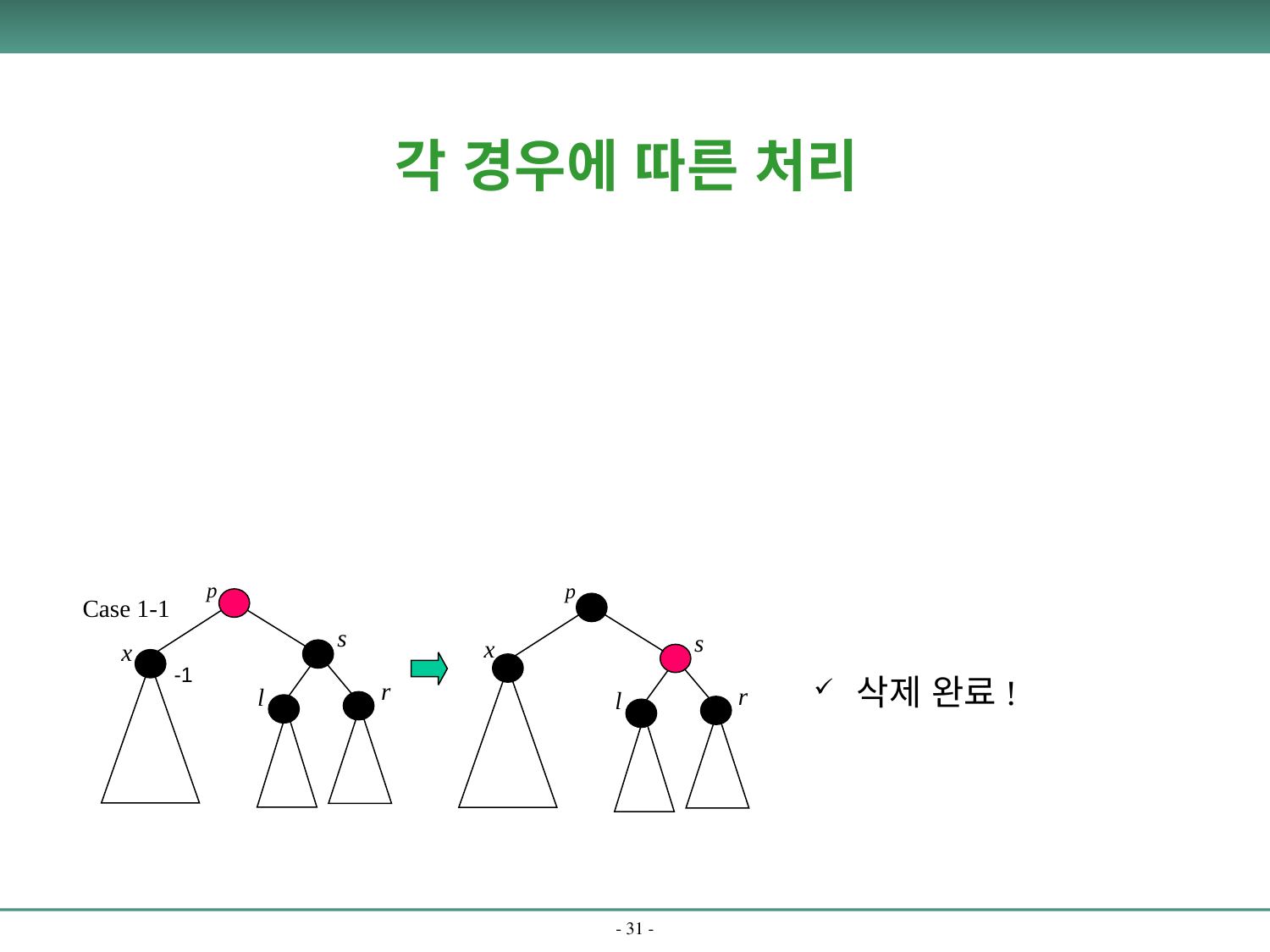

각 경우에 따른 처리
p
p
Case 1-1

s
s
x
x

-1

 삭제 완료!

r

r
l
l